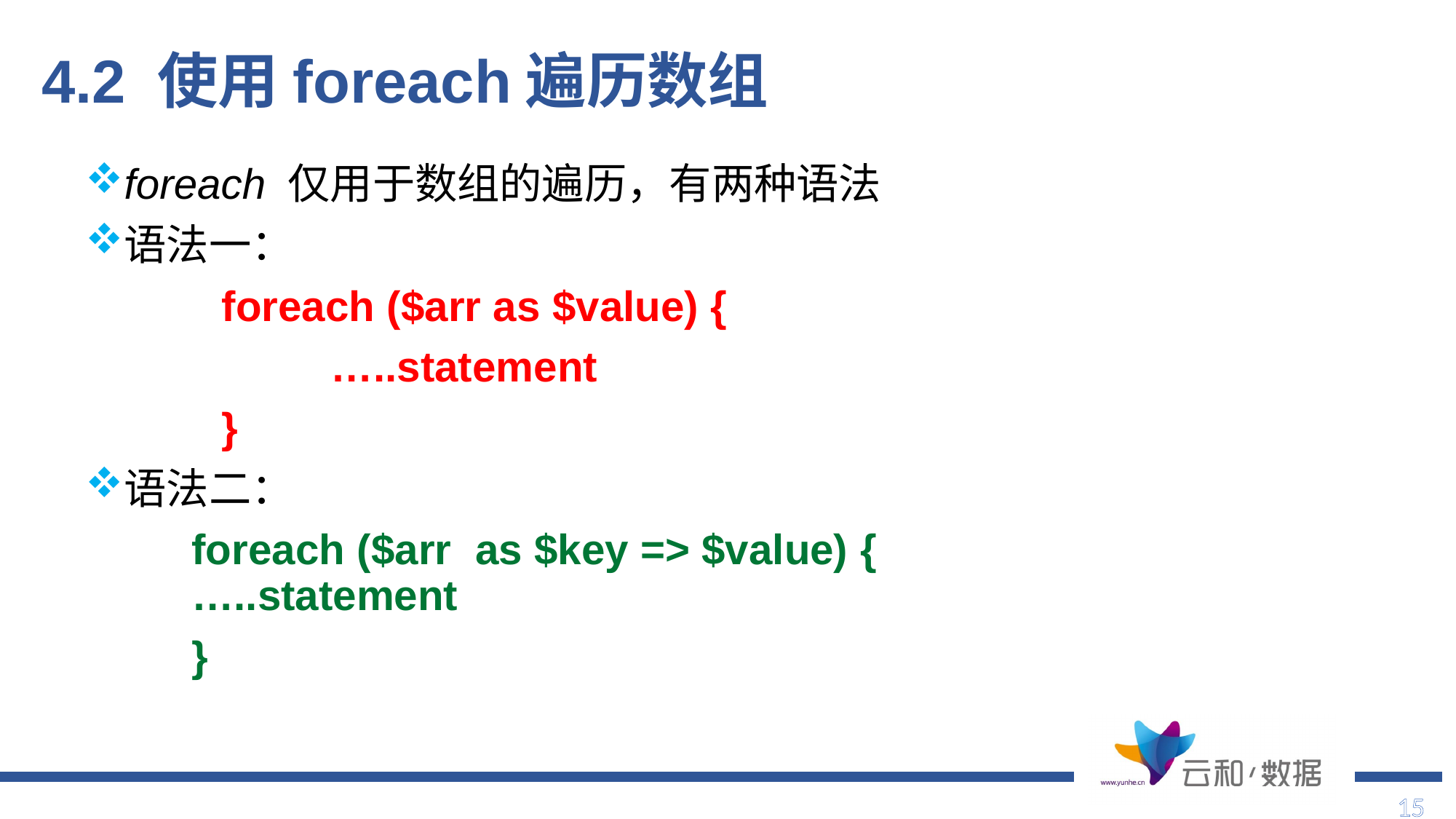

# 4.2 使用foreach遍历数组
foreach 仅用于数组的遍历，有两种语法
语法一：
		foreach ($arr as $value) {
			…..statement
		}
语法二：
         foreach ($arr  as $key => $value) {			         …..statement
         }